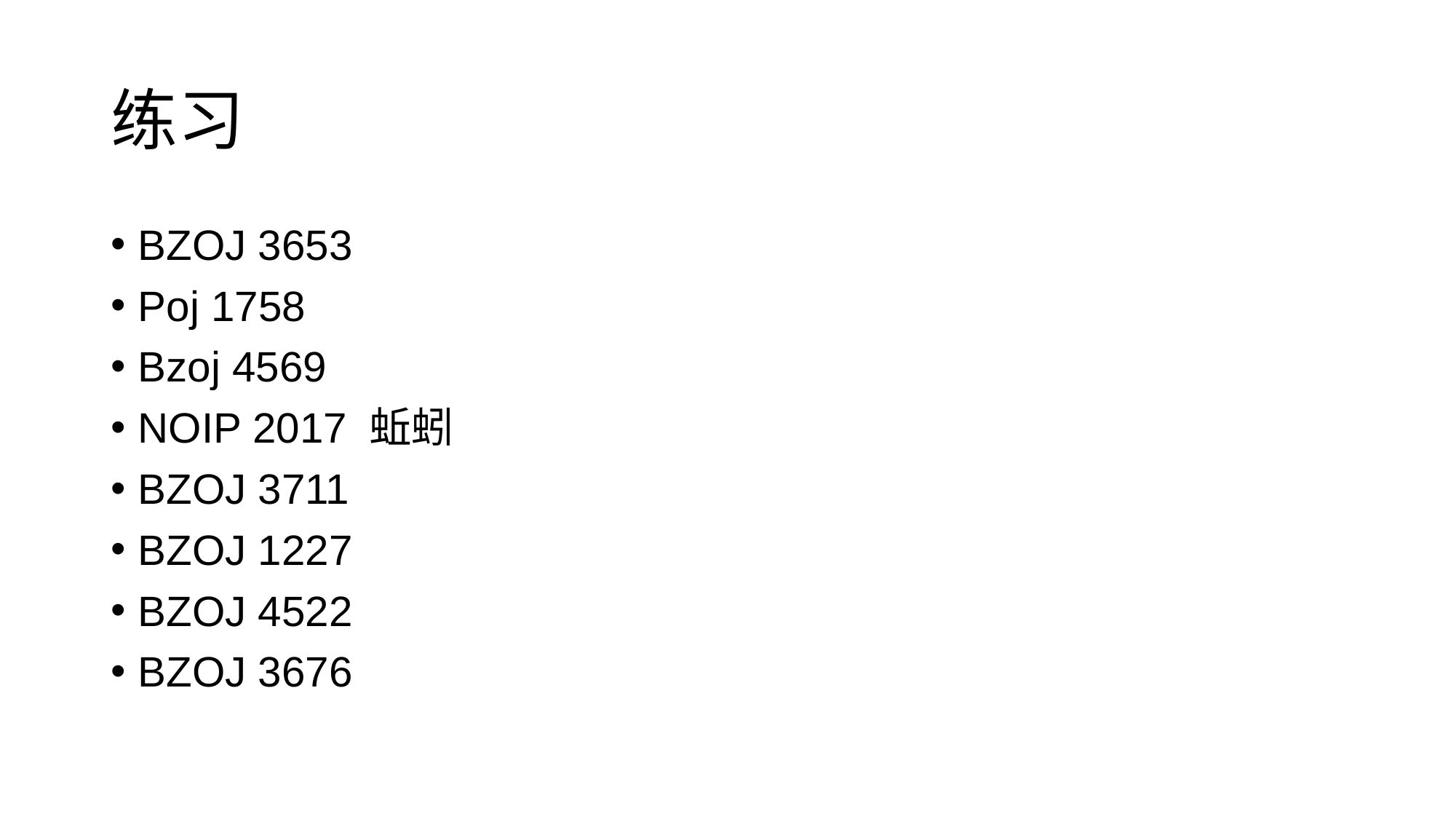

# 练习
BZOJ 3653
Poj 1758
Bzoj 4569
NOIP 2017 蚯蚓
BZOJ 3711
BZOJ 1227
BZOJ 4522
BZOJ 3676